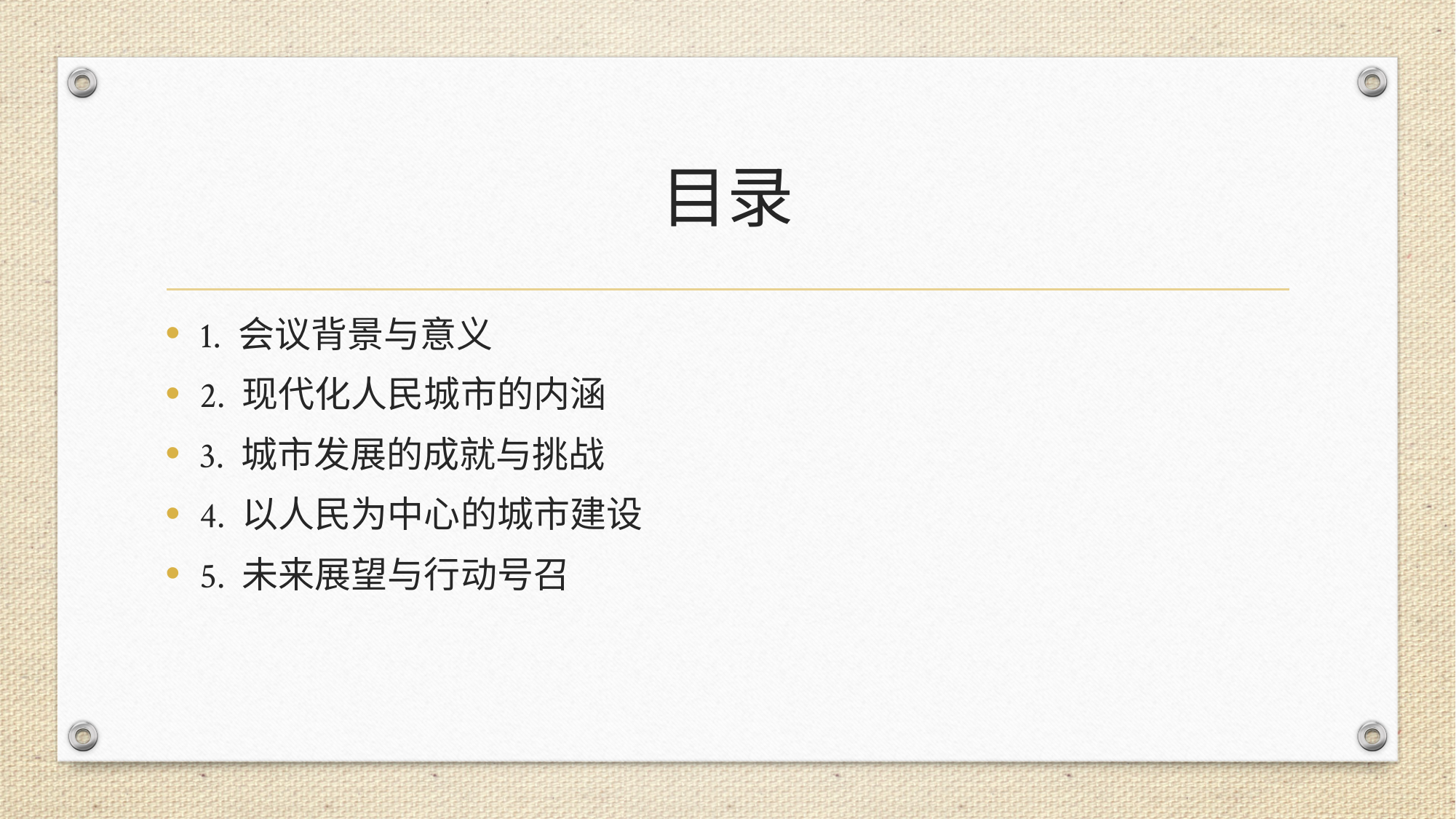

# 目录
1. 会议背景与意义
2. 现代化人民城市的内涵
3. 城市发展的成就与挑战
4. 以人民为中心的城市建设
5. 未来展望与行动号召